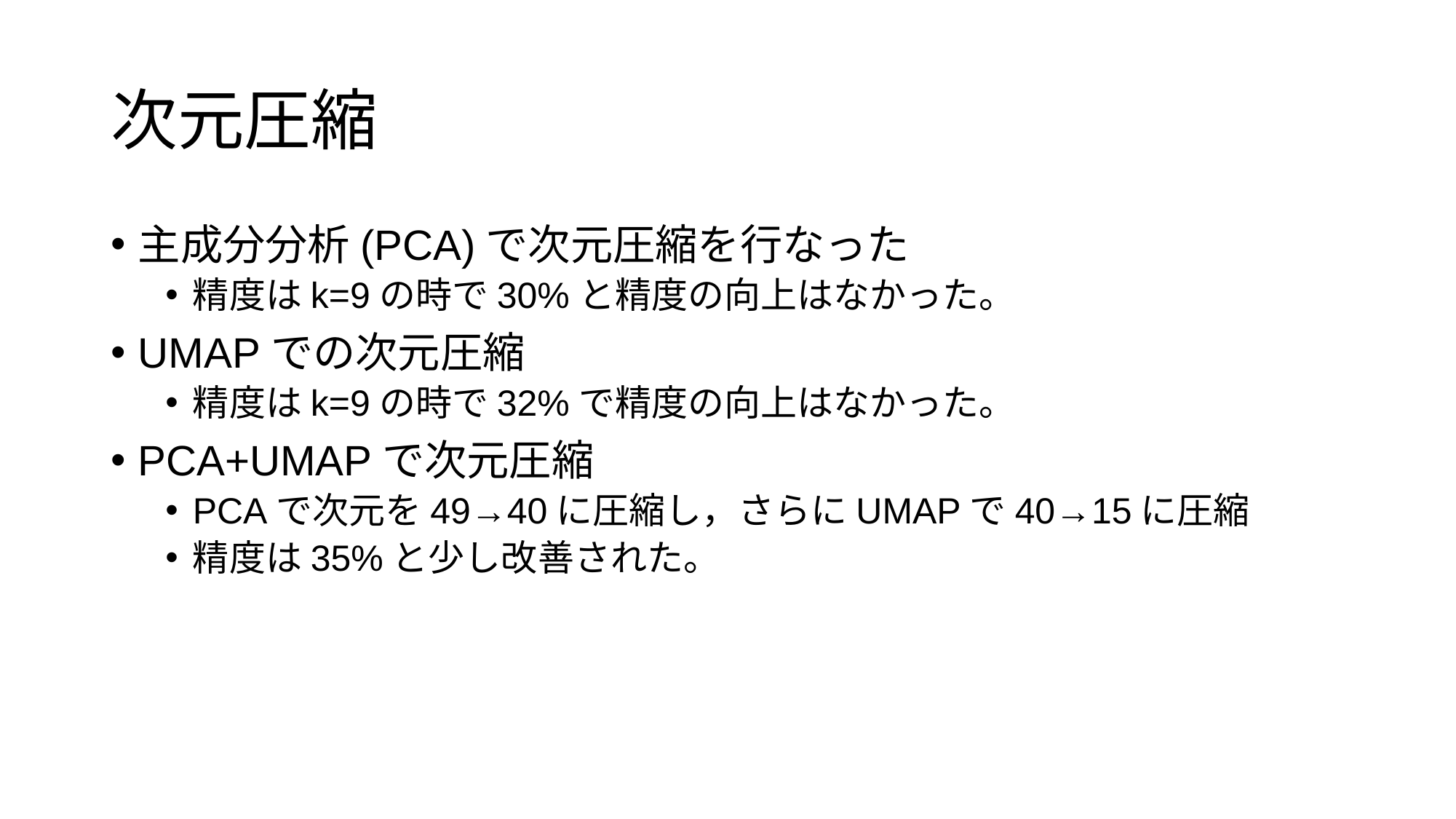

# 次元圧縮
主成分分析(PCA)で次元圧縮を行なった
精度はk=9の時で30%と精度の向上はなかった。
UMAPでの次元圧縮
精度はk=9の時で32%で精度の向上はなかった。
PCA+UMAPで次元圧縮
PCAで次元を49→40に圧縮し，さらにUMAPで40→15に圧縮
精度は35%と少し改善された。